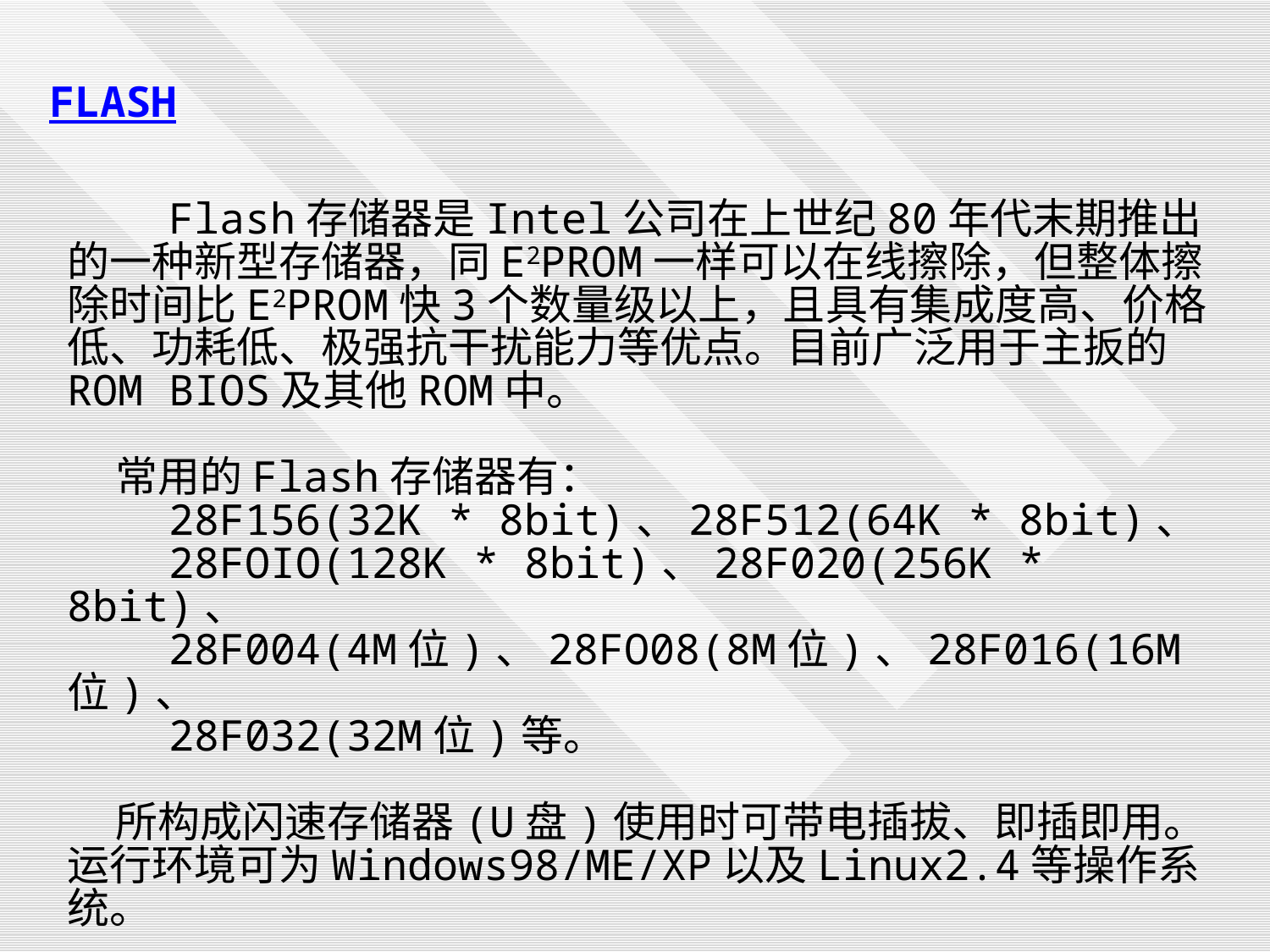

FLASH
    Flash存储器是Intel公司在上世纪80年代末期推出的一种新型存储器，同E2PROM一样可以在线擦除，但整体擦除时间比E2PROM快3个数量级以上，且具有集成度高、价格低、功耗低、极强抗干扰能力等优点。目前广泛用于主扳的ROM BIOS及其他ROM中。

    常用的Flash存储器有：
    28F156(32K * 8bit)、28F512(64K * 8bit)、
    28FOIO(128K * 8bit)、28F020(256K * 8bit)、
    28F004(4M位)、28FO08(8M位)、28F016(16M位)、
    28F032(32M位)等。

    所构成闪速存储器(U盘)使用时可带电插拔、即插即用。运行环境可为Windows98/ME/XP以及Linux2.4等操作系统。